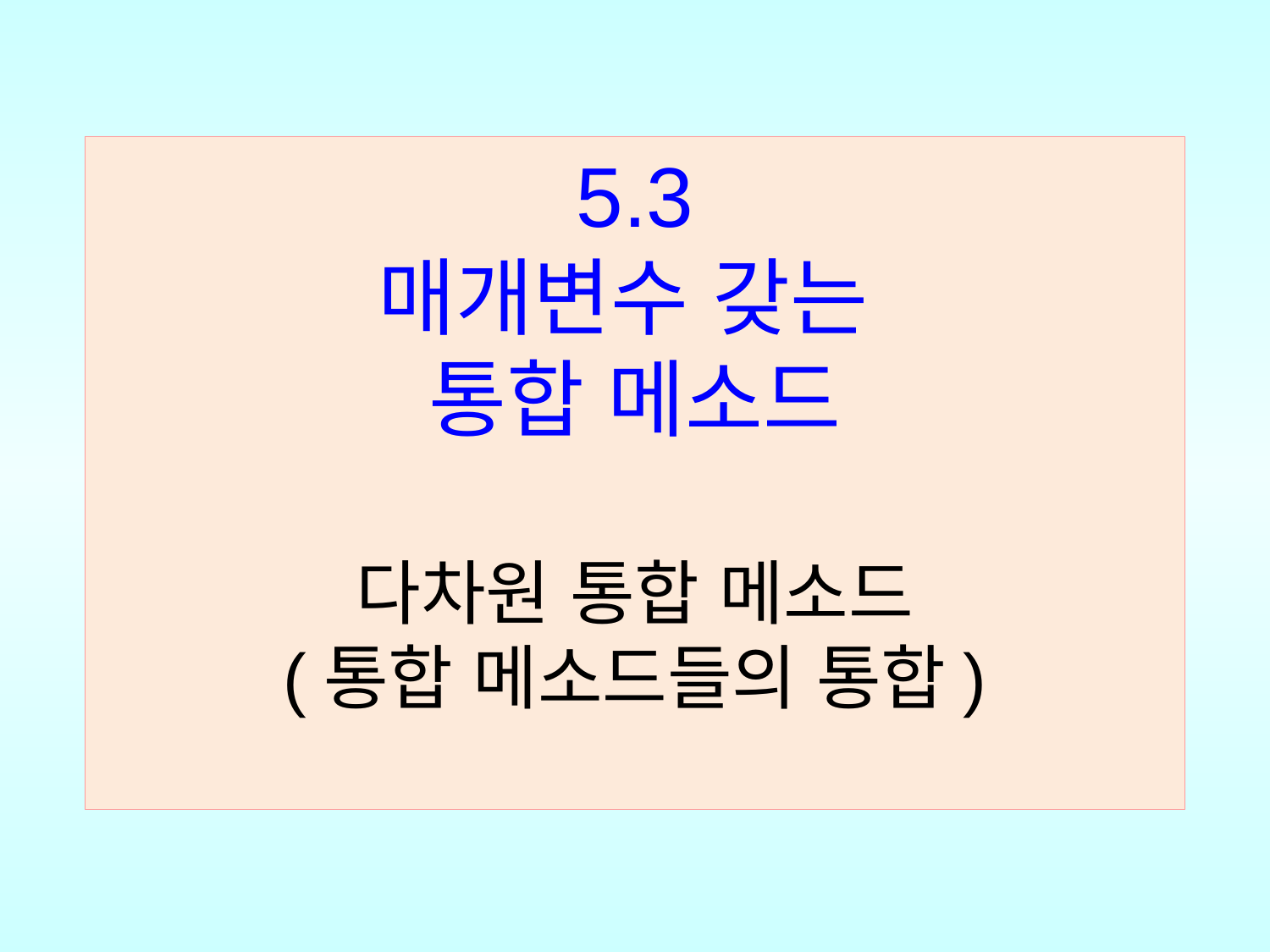

5.3
매개변수 갖는
통합 메소드

다차원 통합 메소드
(통합 메소드들의 통합)